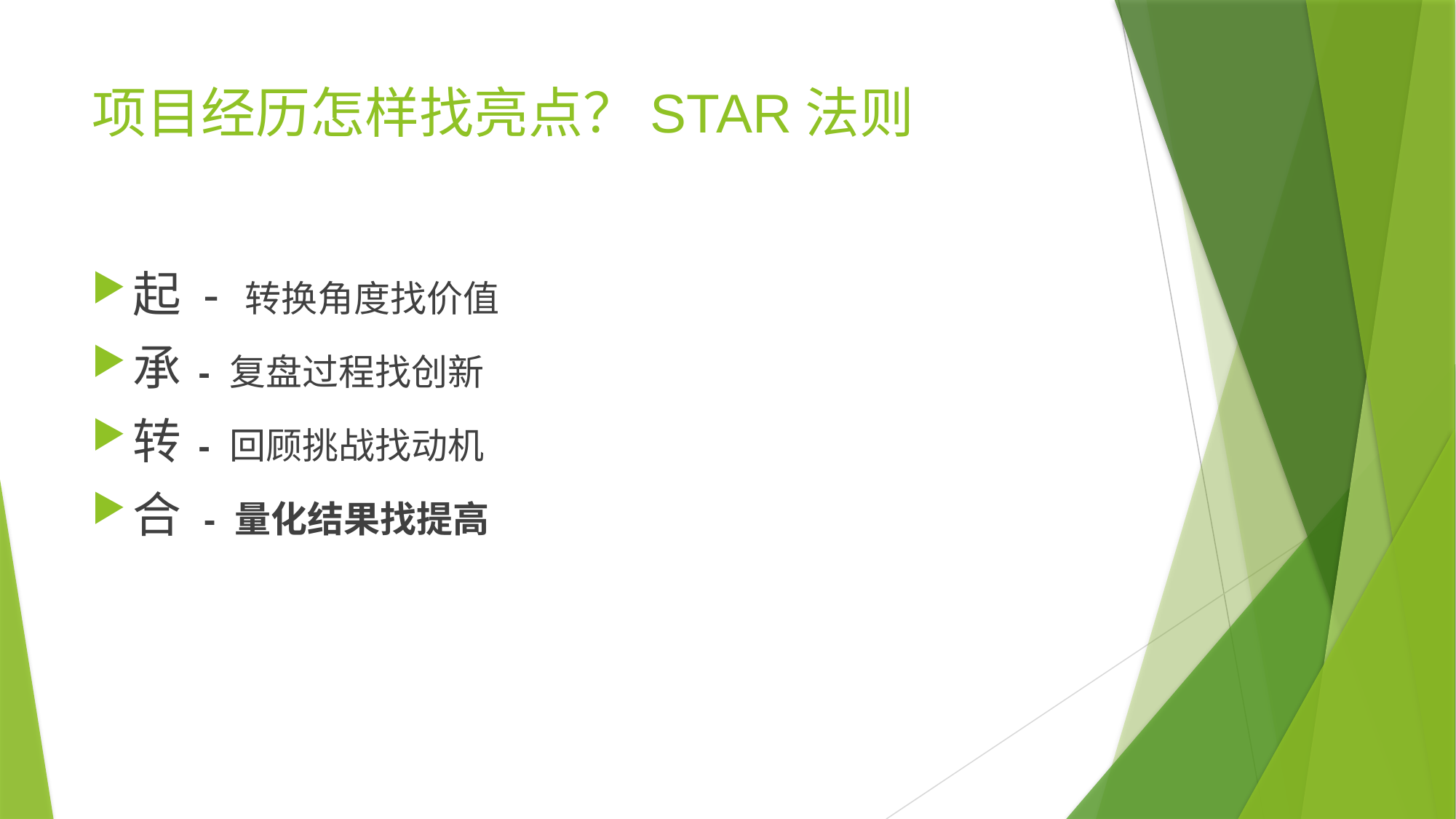

# 项目经历怎样找亮点？STAR法则
起 - 转换角度找价值
承 - 复盘过程找创新
转 - 回顾挑战找动机
合 - 量化结果找提高